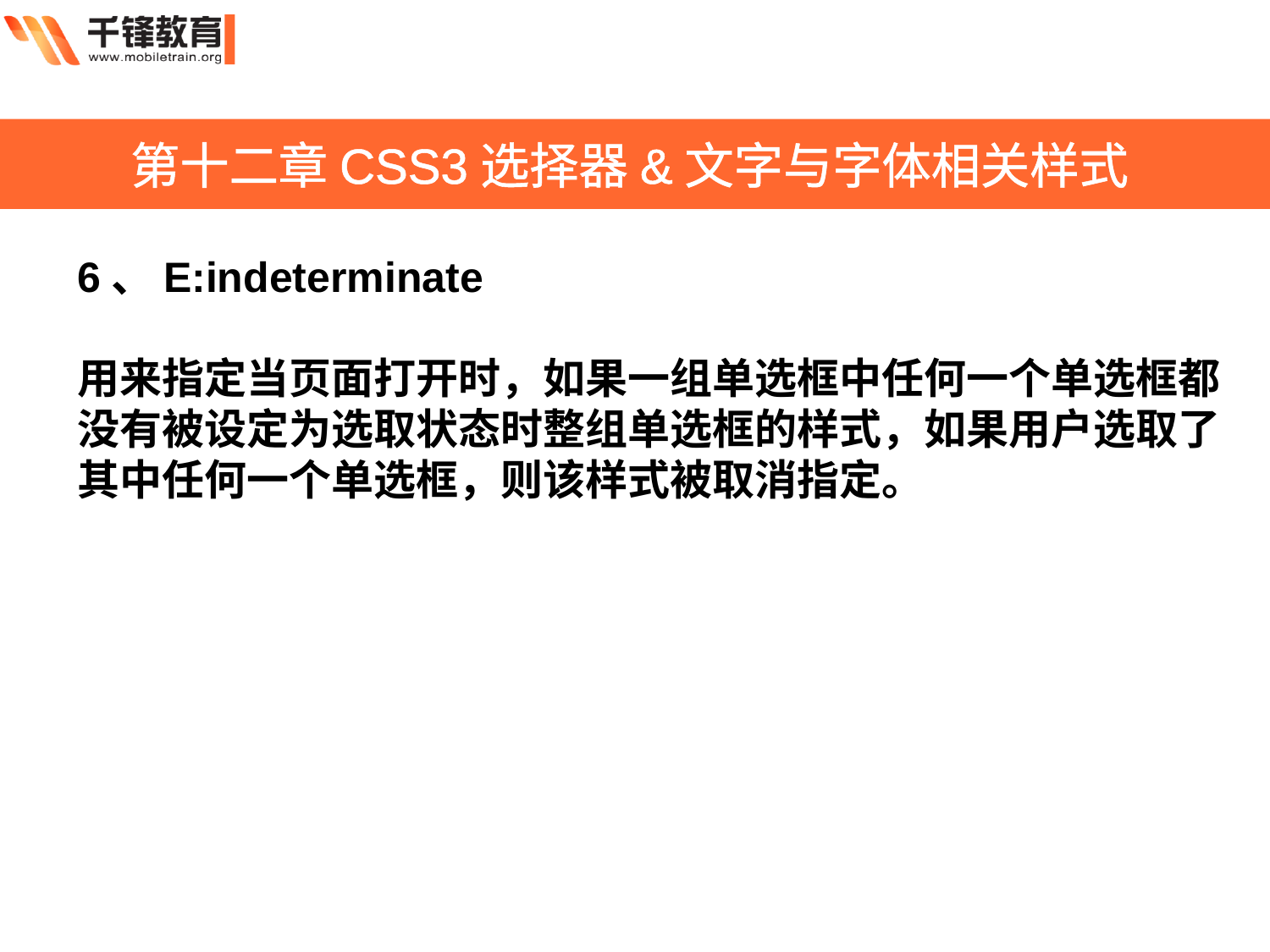

第十二章CSS3选择器&文字与字体相关样式
6、E:indeterminate

用来指定当页面打开时，如果一组单选框中任何一个单选框都没有被设定为选取状态时整组单选框的样式，如果用户选取了其中任何一个单选框，则该样式被取消指定。